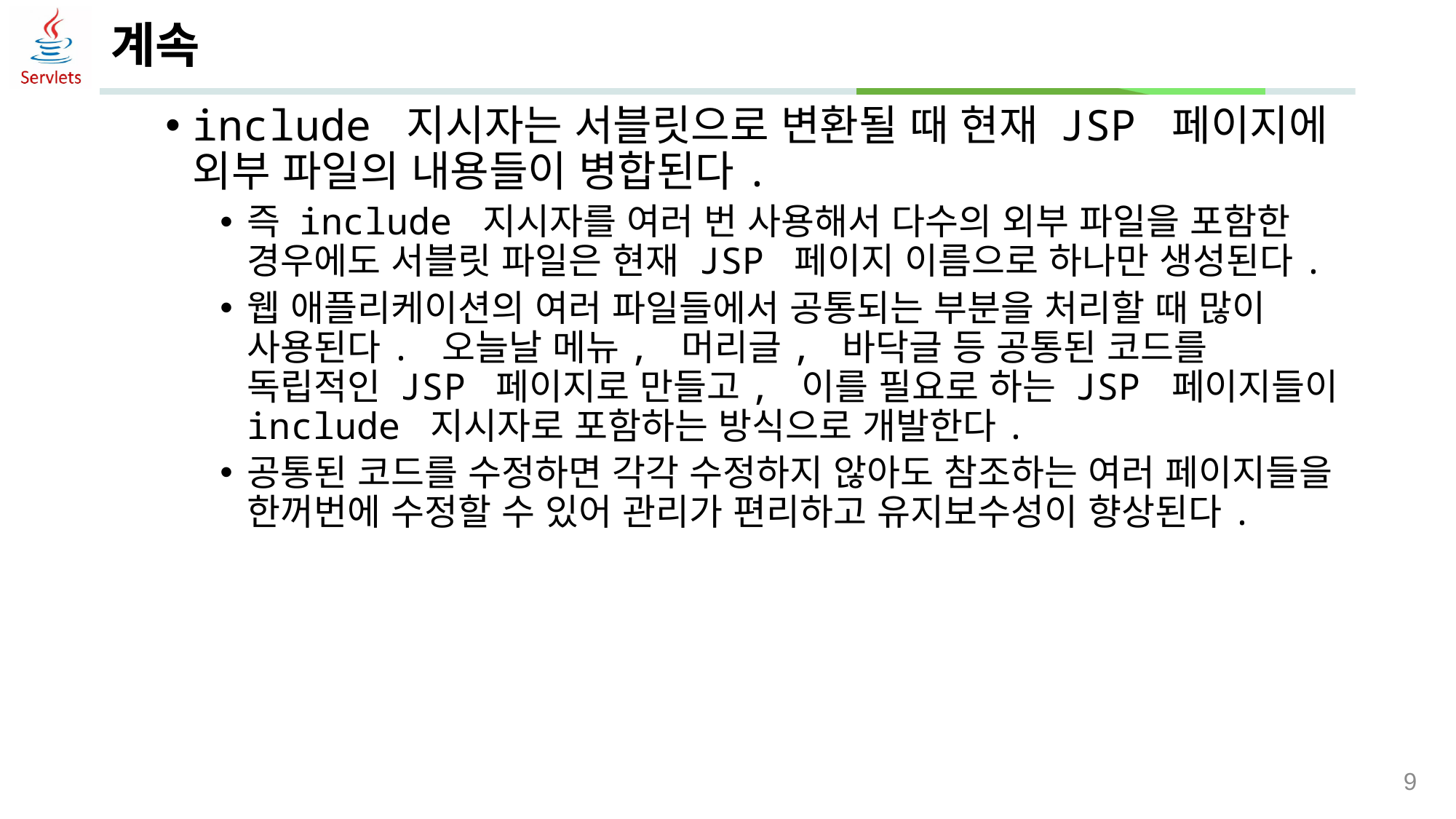

# 계속
include 지시자는 서블릿으로 변환될 때 현재 JSP 페이지에 외부 파일의 내용들이 병합된다.
즉 include 지시자를 여러 번 사용해서 다수의 외부 파일을 포함한 경우에도 서블릿 파일은 현재 JSP 페이지 이름으로 하나만 생성된다.
웹 애플리케이션의 여러 파일들에서 공통되는 부분을 처리할 때 많이 사용된다. 오늘날 메뉴, 머리글, 바닥글 등 공통된 코드를 독립적인 JSP 페이지로 만들고, 이를 필요로 하는 JSP 페이지들이 include 지시자로 포함하는 방식으로 개발한다.
공통된 코드를 수정하면 각각 수정하지 않아도 참조하는 여러 페이지들을 한꺼번에 수정할 수 있어 관리가 편리하고 유지보수성이 향상된다.

9